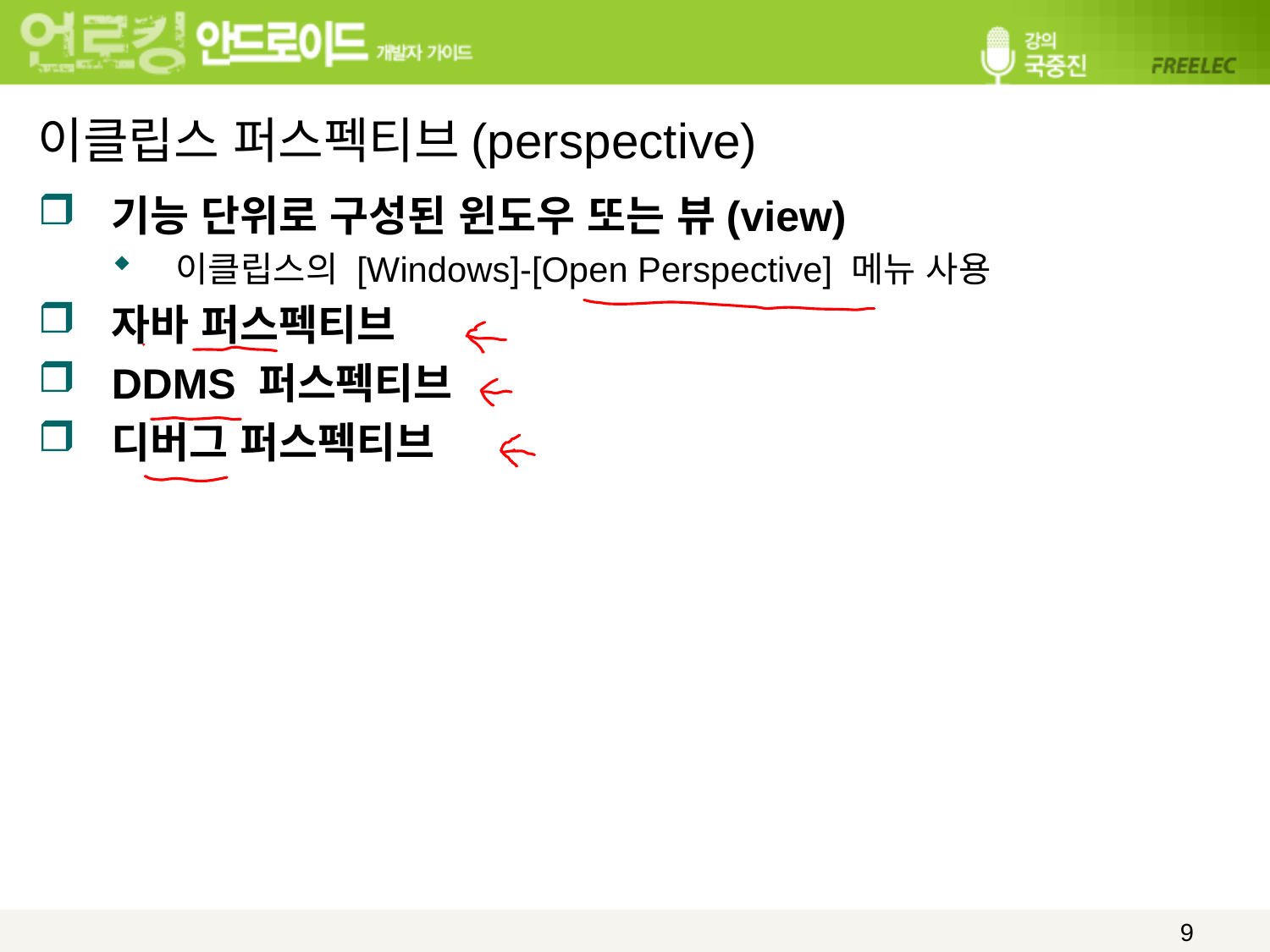

# 이클립스 퍼스펙티브(perspective)
기능 단위로 구성된 윈도우 또는 뷰(view)
이클립스의 [Windows]-[Open Perspective] 메뉴 사용
자바 퍼스펙티브
DDMS 퍼스펙티브
디버그 퍼스펙티브
9